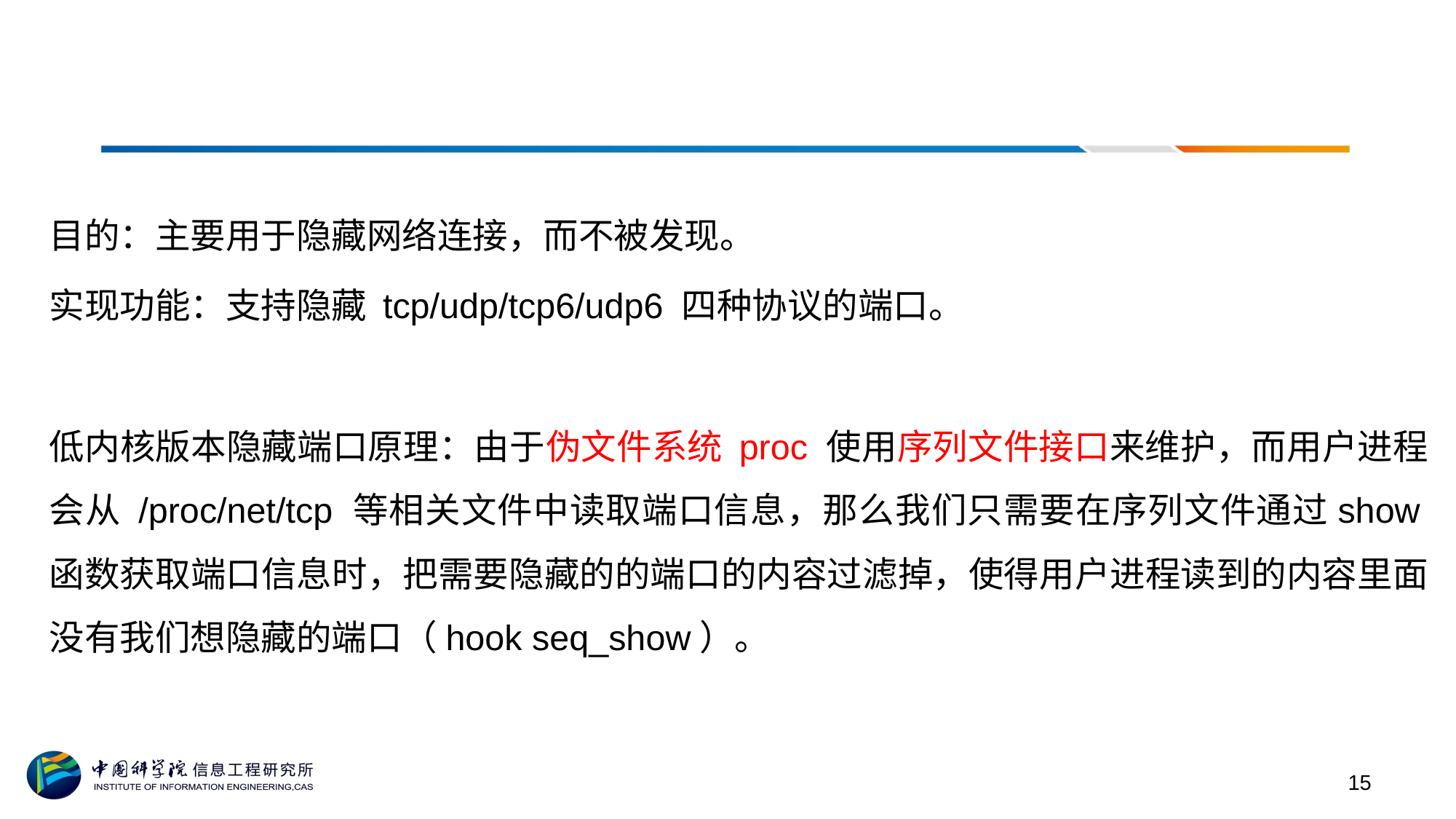

# 端口隐藏---简单介绍
目的：主要用于隐藏网络连接，而不被发现。
实现功能：支持隐藏 tcp/udp/tcp6/udp6 四种协议的端口。

低内核版本隐藏端口原理：由于伪文件系统 proc 使用序列文件接口来维护，而用户进程会从 /proc/net/tcp 等相关文件中读取端口信息，那么我们只需要在序列文件通过show函数获取端口信息时，把需要隐藏的的端口的内容过滤掉，使得用户进程读到的内容里面没有我们想隐藏的端口（hook seq_show）。
15